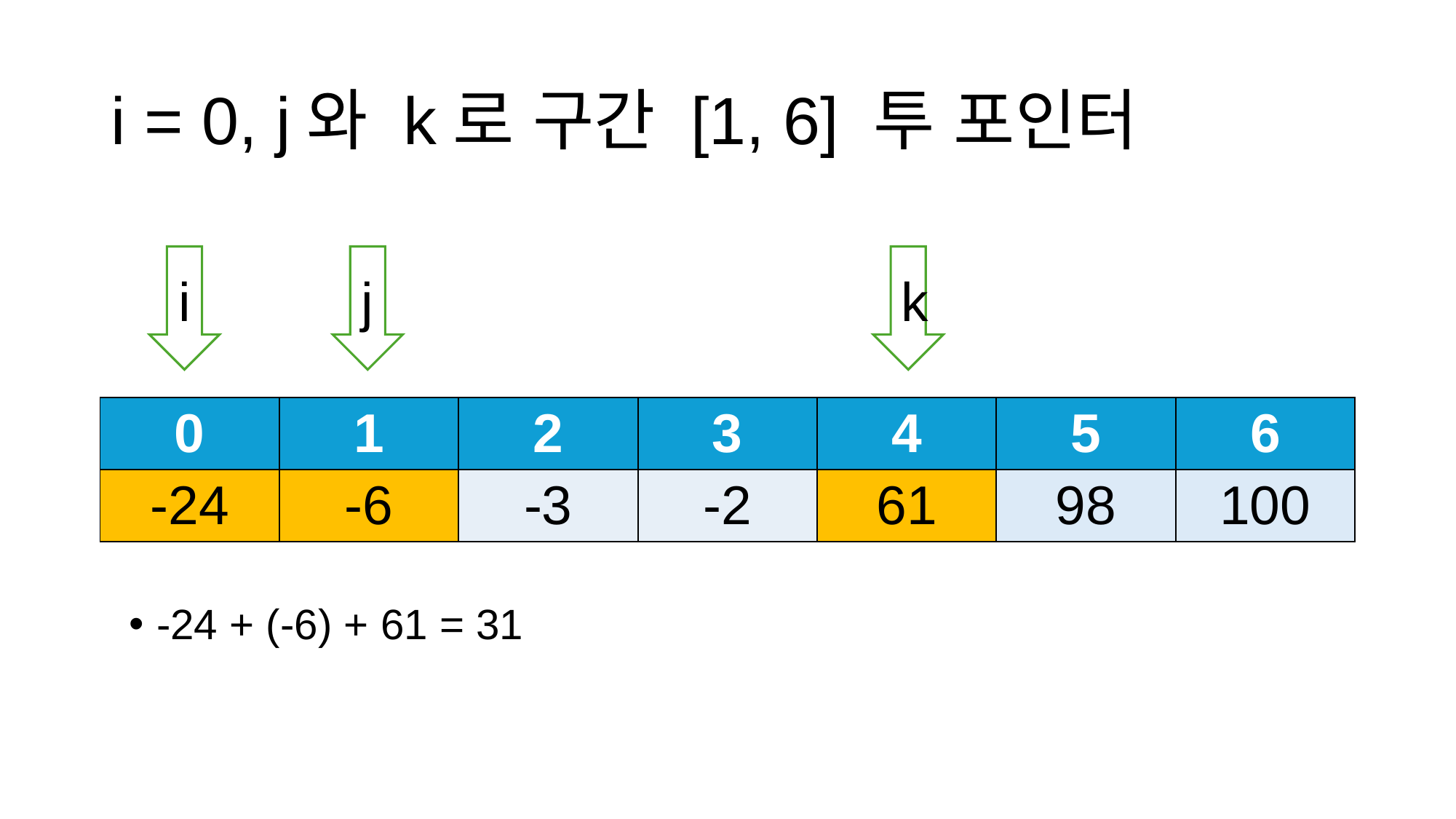

# i = 0, j와 k로 구간 [1, 6] 투 포인터
k
i
j
| 0 | 1 | 2 | 3 | 4 | 5 | 6 |
| --- | --- | --- | --- | --- | --- | --- |
| -24 | -6 | -3 | -2 | 61 | 98 | 100 |
-24 + (-6) + 61 = 31